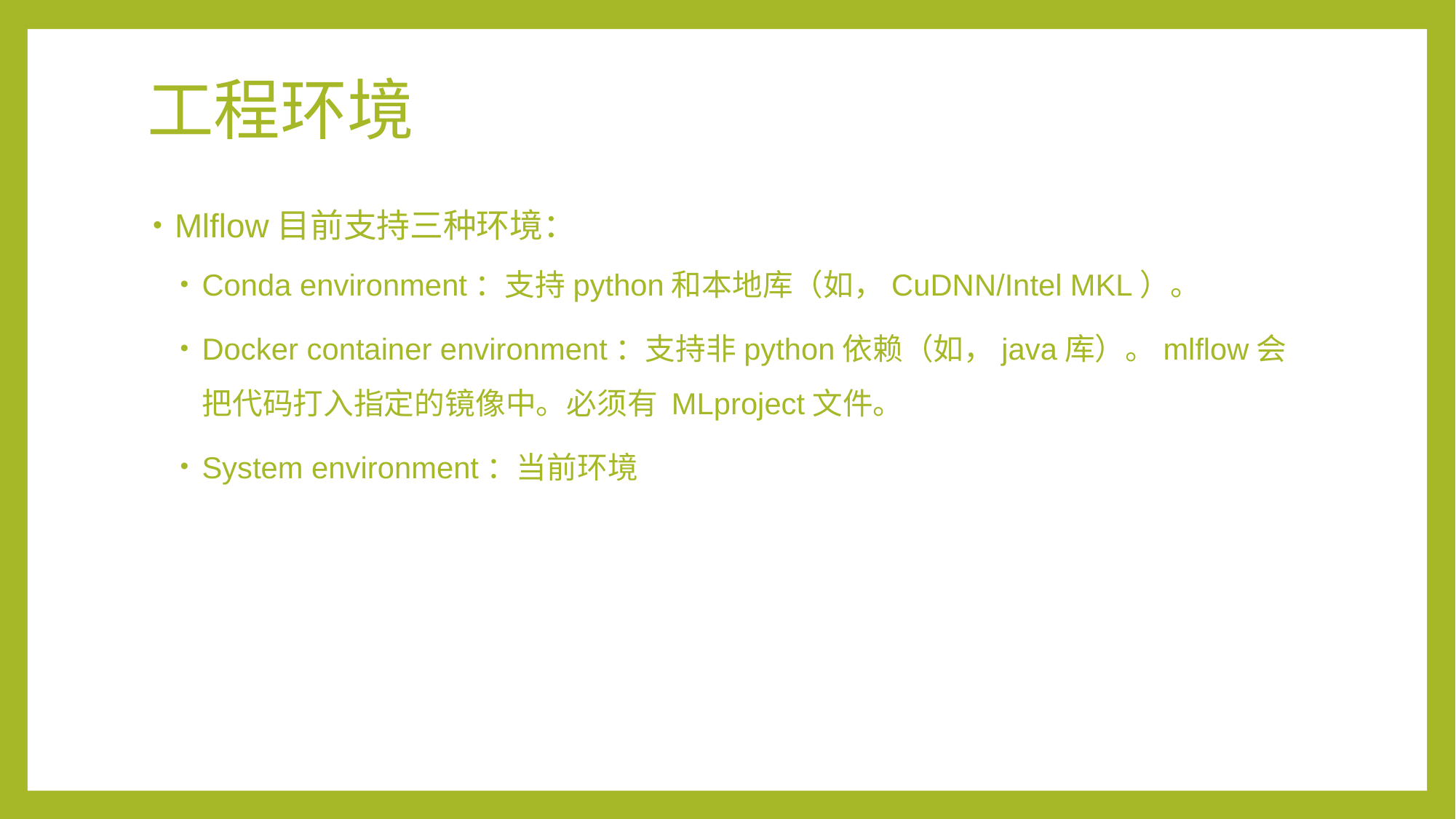

# 工程环境
Mlflow目前支持三种环境：
Conda environment：支持python和本地库（如，CuDNN/Intel MKL）。
Docker container environment：支持非python依赖（如，java库）。mlflow会把代码打入指定的镜像中。必须有 MLproject文件。
System environment：当前环境